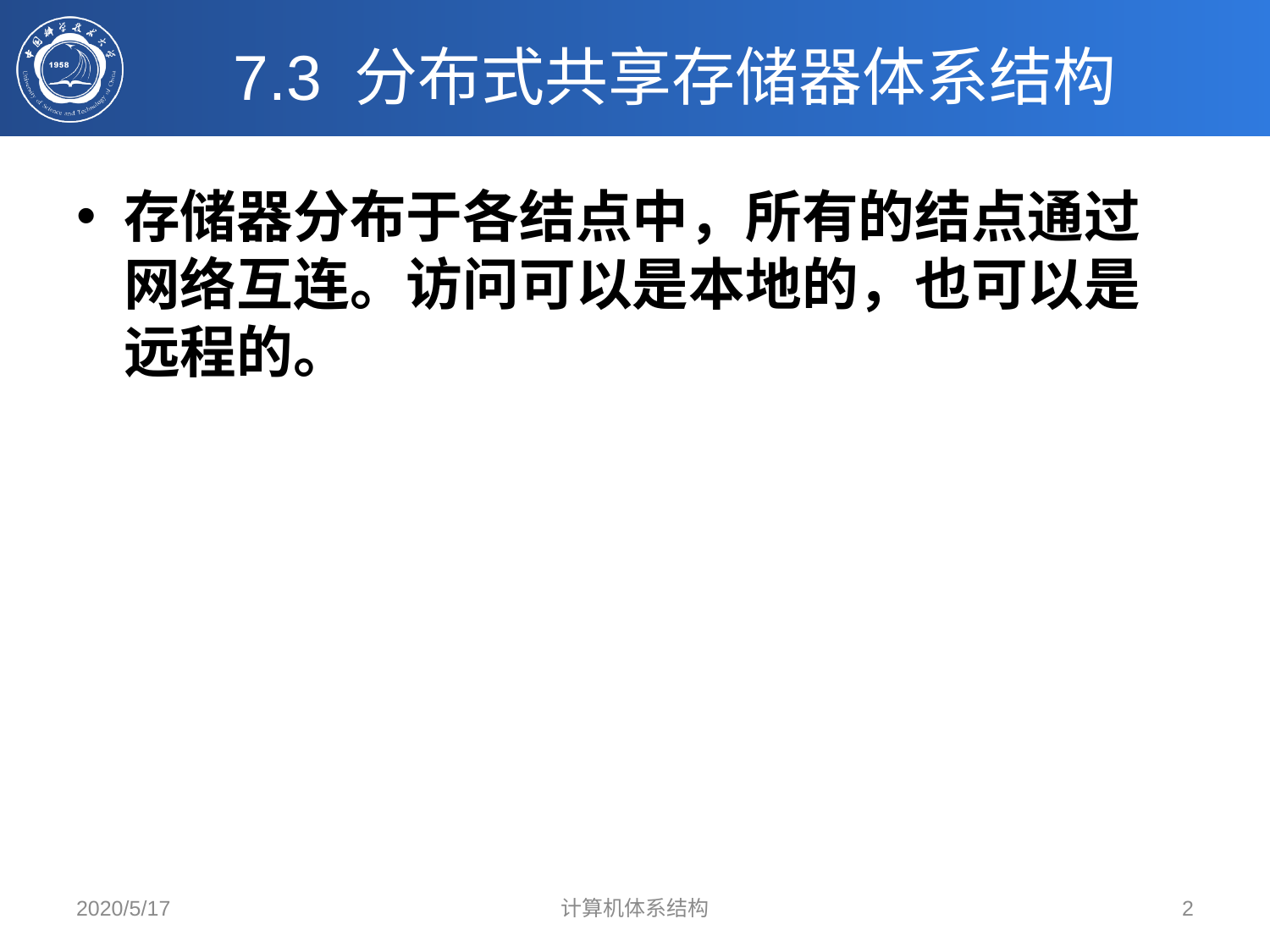

# 7.3 分布式共享存储器体系结构
存储器分布于各结点中，所有的结点通过网络互连。访问可以是本地的，也可以是远程的。

2020/5/17
计算机体系结构
2